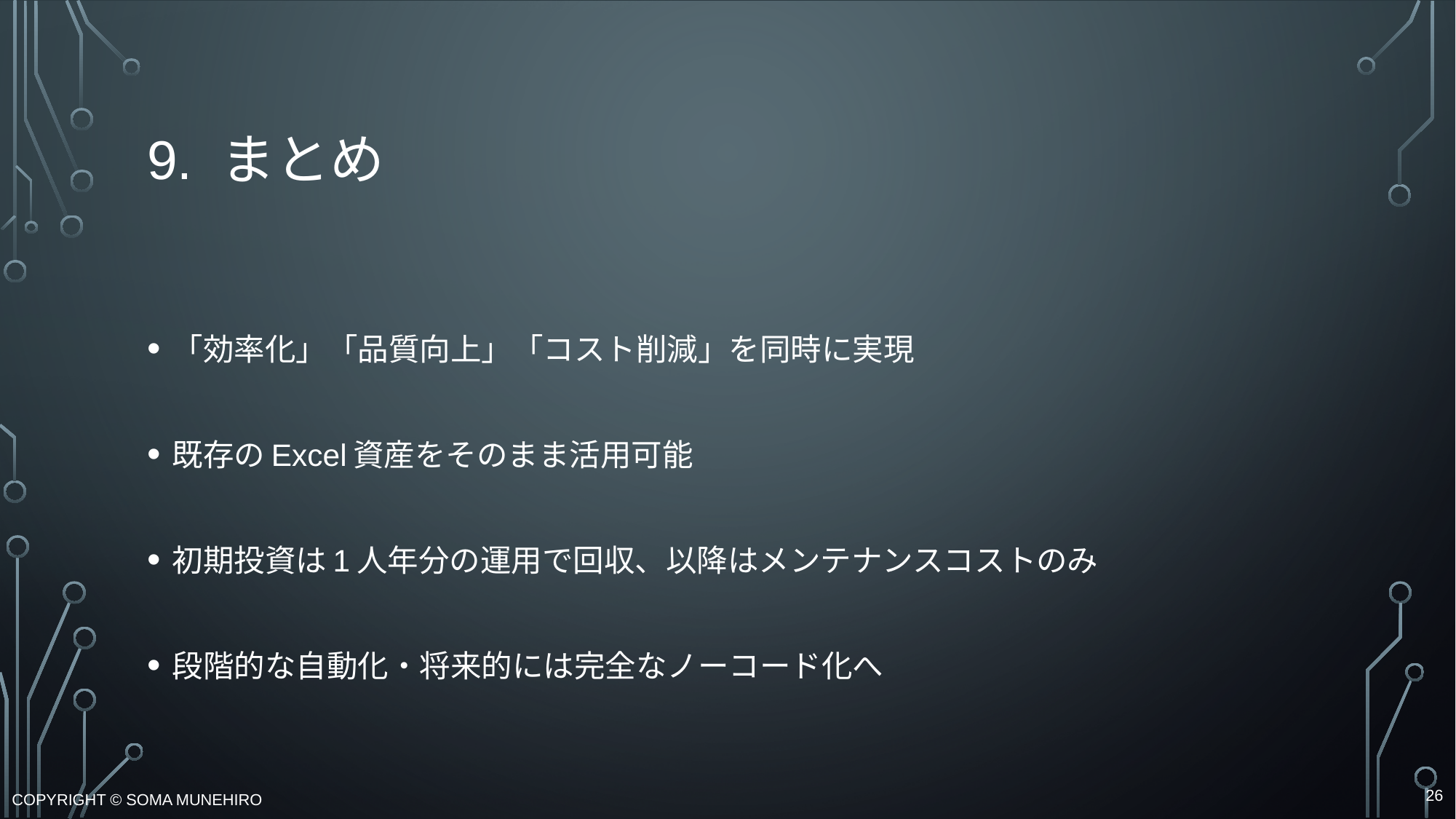

# 9. まとめ
「効率化」「品質向上」「コスト削減」を同時に実現
既存のExcel資産をそのまま活用可能
初期投資は1人年分の運用で回収、以降はメンテナンスコストのみ
段階的な自動化・将来的には完全なノーコード化へ
26
Copyright © Soma Munehiro